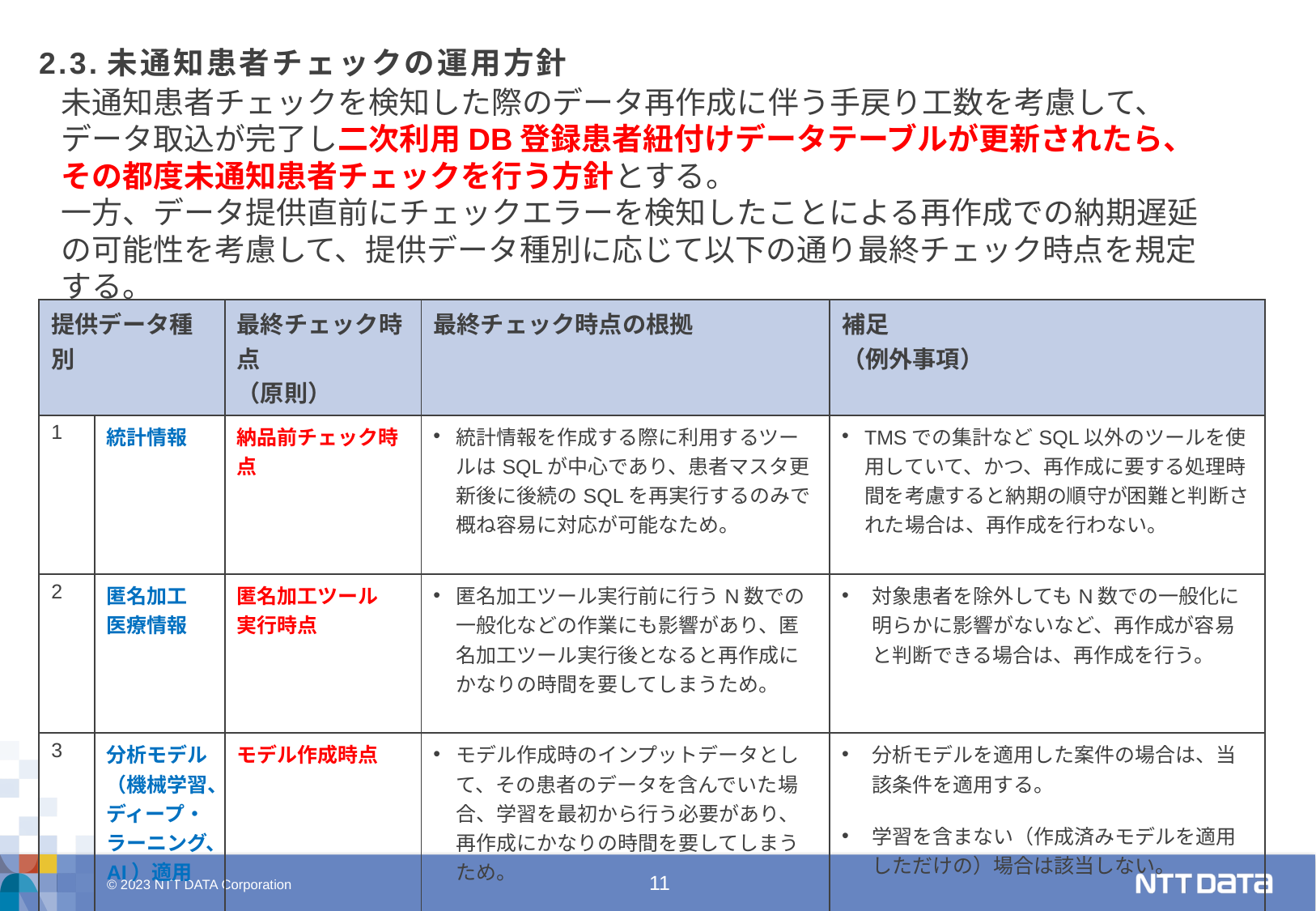

# 2.3.未通知患者チェックの運用方針
未通知患者チェックを検知した際のデータ再作成に伴う手戻り工数を考慮して、データ取込が完了し二次利用DB登録患者紐付けデータテーブルが更新されたら、その都度未通知患者チェックを行う方針とする。
一方、データ提供直前にチェックエラーを検知したことによる再作成での納期遅延の可能性を考慮して、提供データ種別に応じて以下の通り最終チェック時点を規定する。
| 提供データ種別 |  | 最終チェック時点 （原則） | 最終チェック時点の根拠 | 補足 （例外事項） |
| --- | --- | --- | --- | --- |
| 1 | 統計情報 | 納品前チェック時点 | 統計情報を作成する際に利用するツールはSQLが中心であり、患者マスタ更新後に後続のSQLを再実行するのみで概ね容易に対応が可能なため。 | TMSでの集計などSQL以外のツールを使用していて、かつ、再作成に要する処理時間を考慮すると納期の順守が困難と判断された場合は、再作成を行わない。 |
| 2 | 匿名加工 医療情報 | 匿名加工ツール 実行時点 | 匿名加工ツール実行前に行うN数での一般化などの作業にも影響があり、匿名加工ツール実行後となると再作成にかなりの時間を要してしまうため。 | 対象患者を除外してもN数での一般化に明らかに影響がないなど、再作成が容易と判断できる場合は、再作成を行う。 |
| 3 | 分析モデル （機械学習、ディープ・ラーニング、AI）適用 | モデル作成時点 | モデル作成時のインプットデータとして、その患者のデータを含んでいた場合、学習を最初から行う必要があり、再作成にかなりの時間を要してしまうため。 | 分析モデルを適用した案件の場合は、当該条件を適用する。 学習を含まない（作成済みモデルを適用しただけの）場合は該当しない。 |